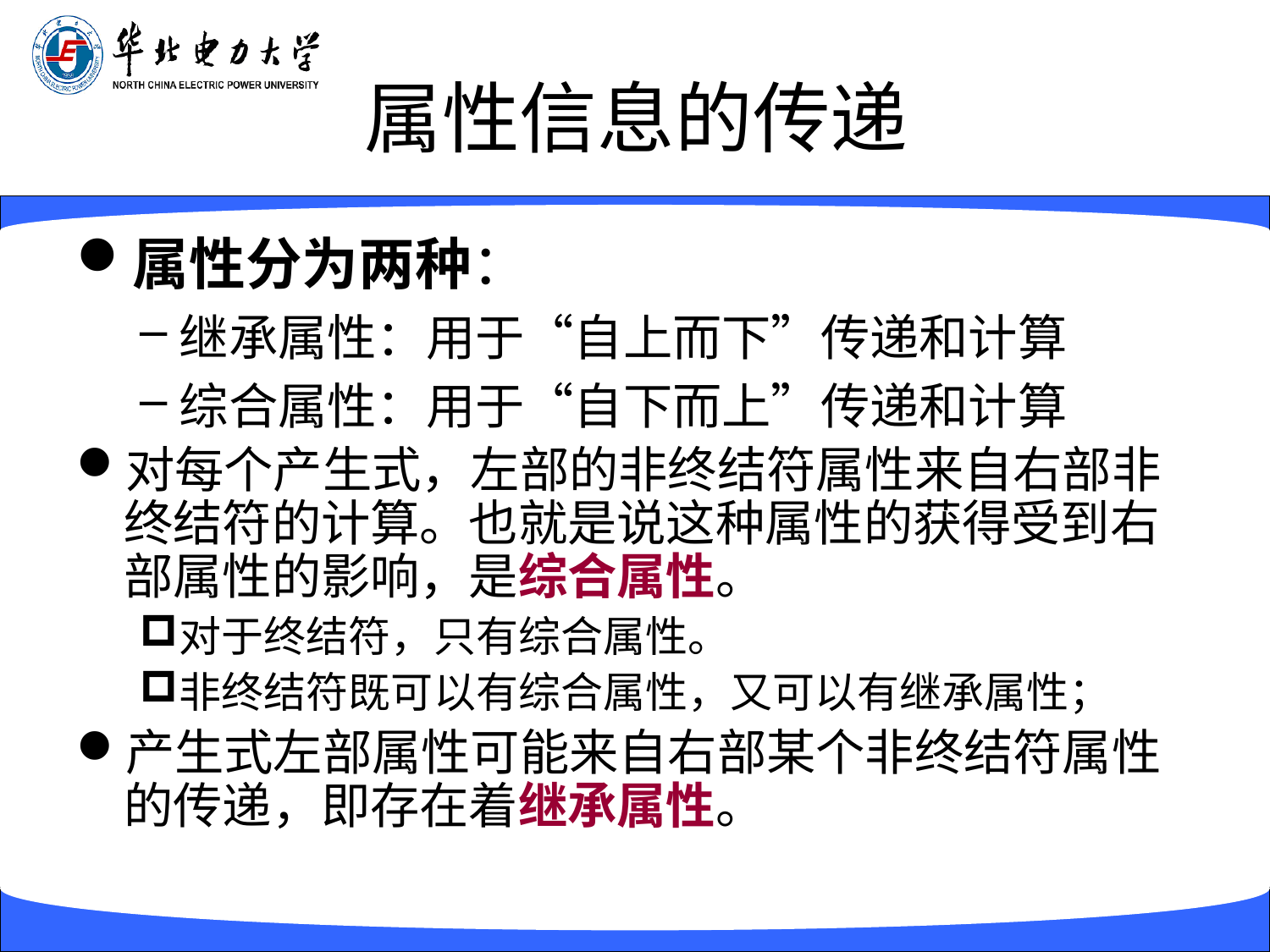

# 属性信息的传递
属性分为两种：
继承属性：用于“自上而下”传递和计算
综合属性：用于“自下而上”传递和计算
对每个产生式，左部的非终结符属性来自右部非终结符的计算。也就是说这种属性的获得受到右部属性的影响，是综合属性。
对于终结符，只有综合属性。
非终结符既可以有综合属性，又可以有继承属性；
产生式左部属性可能来自右部某个非终结符属性的传递，即存在着继承属性。